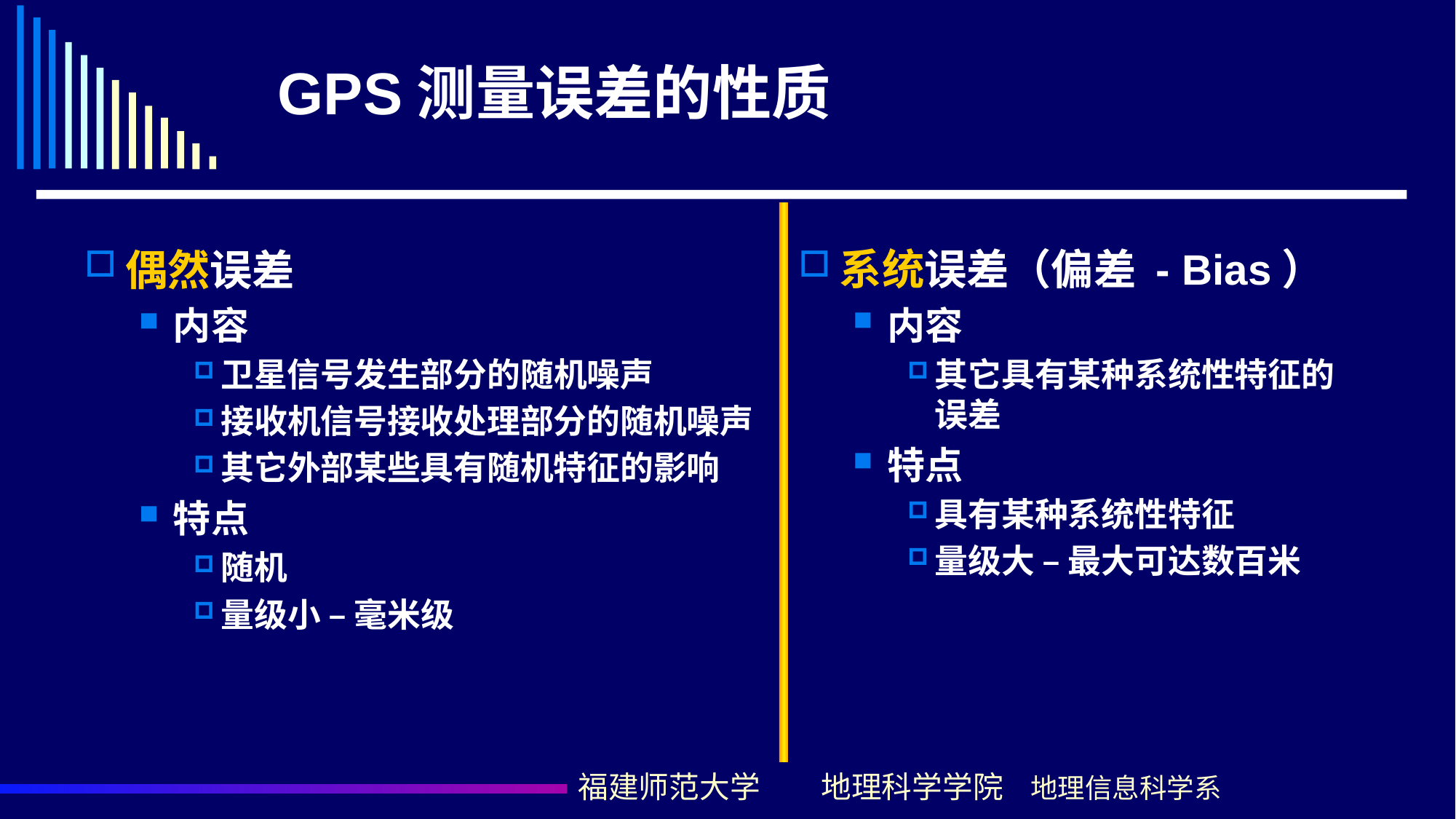

# GPS测量误差的性质

偶然误差
内容
卫星信号发生部分的随机噪声
接收机信号接收处理部分的随机噪声
其它外部某些具有随机特征的影响
特点
随机
量级小 – 毫米级

系统误差（偏差 - Bias）
内容
其它具有某种系统性特征的误差
特点
具有某种系统性特征
量级大 – 最大可达数百米